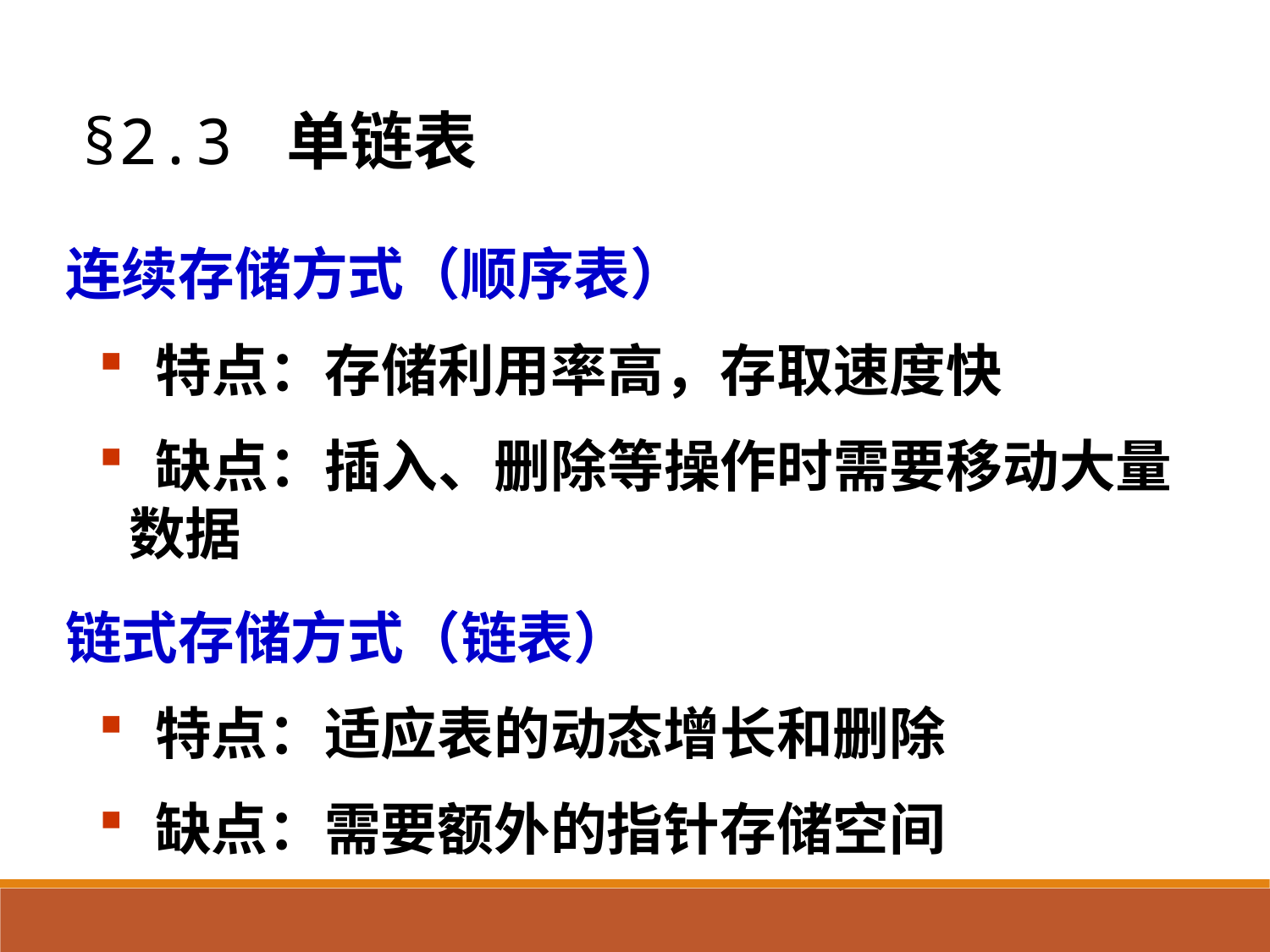

§2.3 单链表
连续存储方式（顺序表）
 特点：存储利用率高，存取速度快
 缺点：插入、删除等操作时需要移动大量数据
链式存储方式（链表）
 特点：适应表的动态增长和删除
 缺点：需要额外的指针存储空间